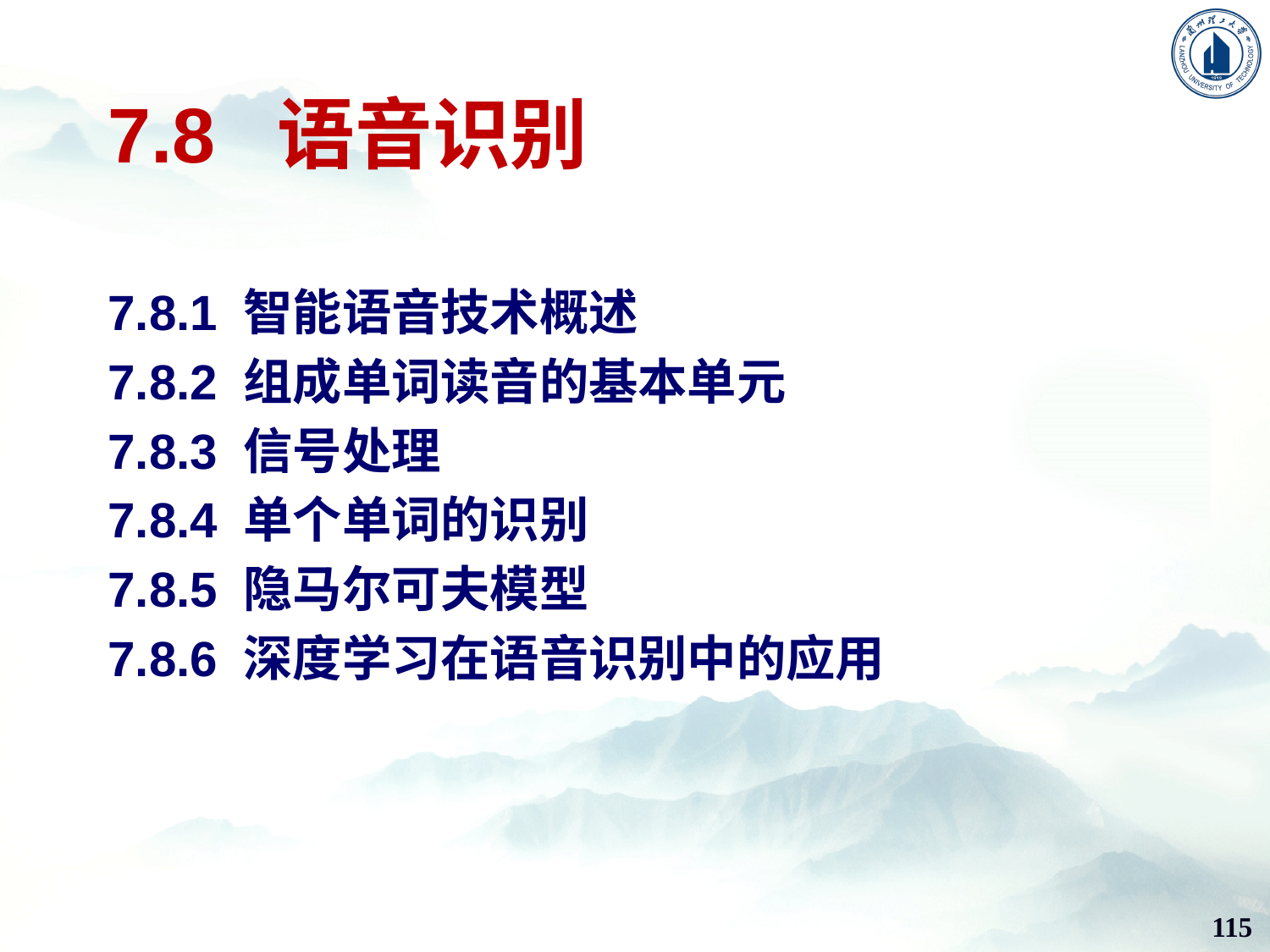

# 7.8  语音识别
7.8.1 智能语音技术概述
7.8.2 组成单词读音的基本单元
7.8.3 信号处理
7.8.4 单个单词的识别
7.8.5 隐马尔可夫模型
7.8.6 深度学习在语音识别中的应用

115